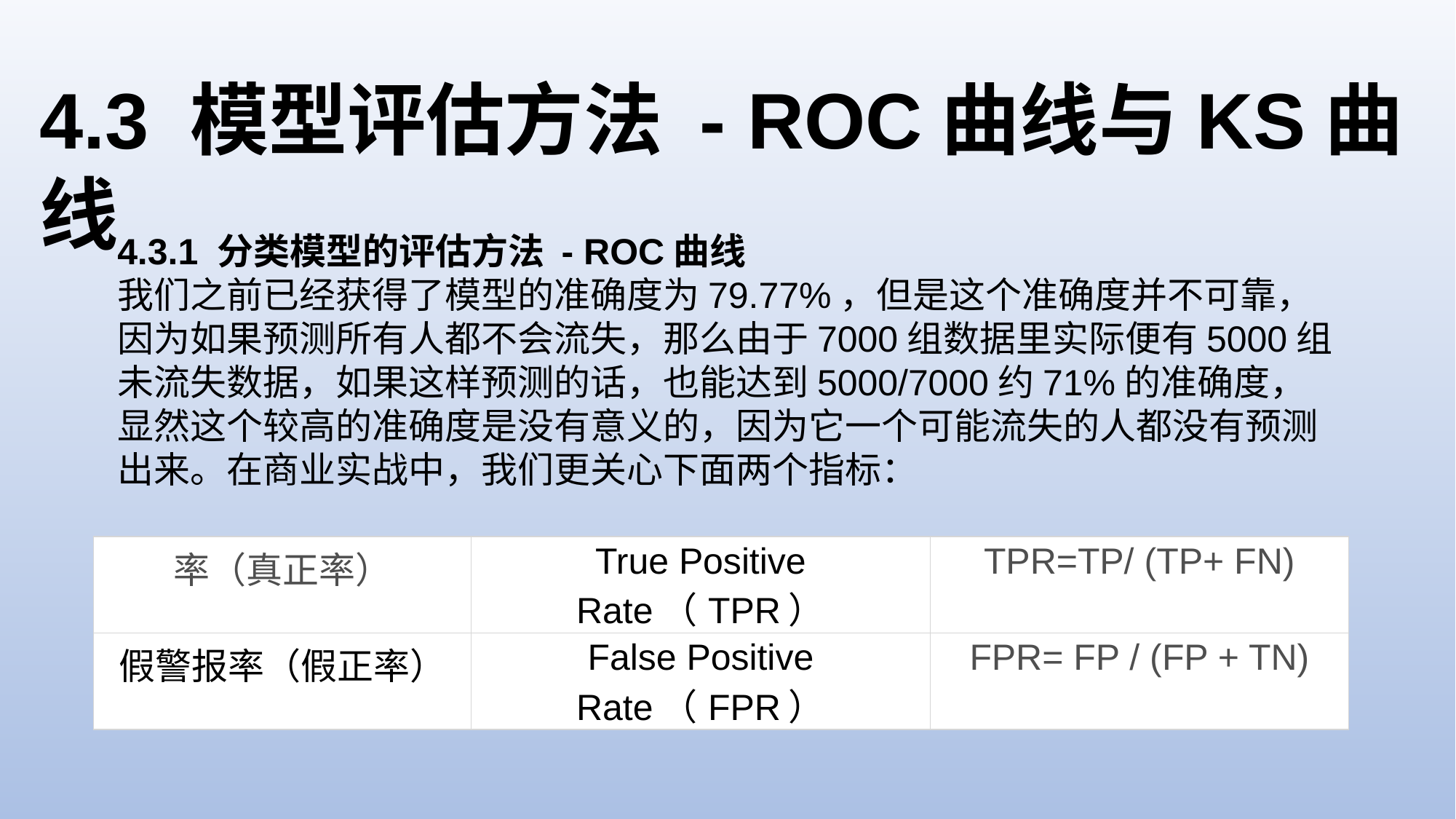

4.3 模型评估方法 - ROC曲线与KS曲线
4.3.1 分类模型的评估方法 - ROC曲线
我们之前已经获得了模型的准确度为79.77%，但是这个准确度并不可靠，因为如果预测所有人都不会流失，那么由于7000组数据里实际便有5000组未流失数据，如果这样预测的话，也能达到5000/7000约71%的准确度，显然这个较高的准确度是没有意义的，因为它一个可能流失的人都没有预测出来。在商业实战中，我们更关心下面两个指标：
| 率（真正率） | True Positive Rate（TPR） | TPR=TP/ (TP+ FN) |
| --- | --- | --- |
| 假警报率（假正率） | False Positive Rate（FPR） | FPR= FP / (FP + TN) |